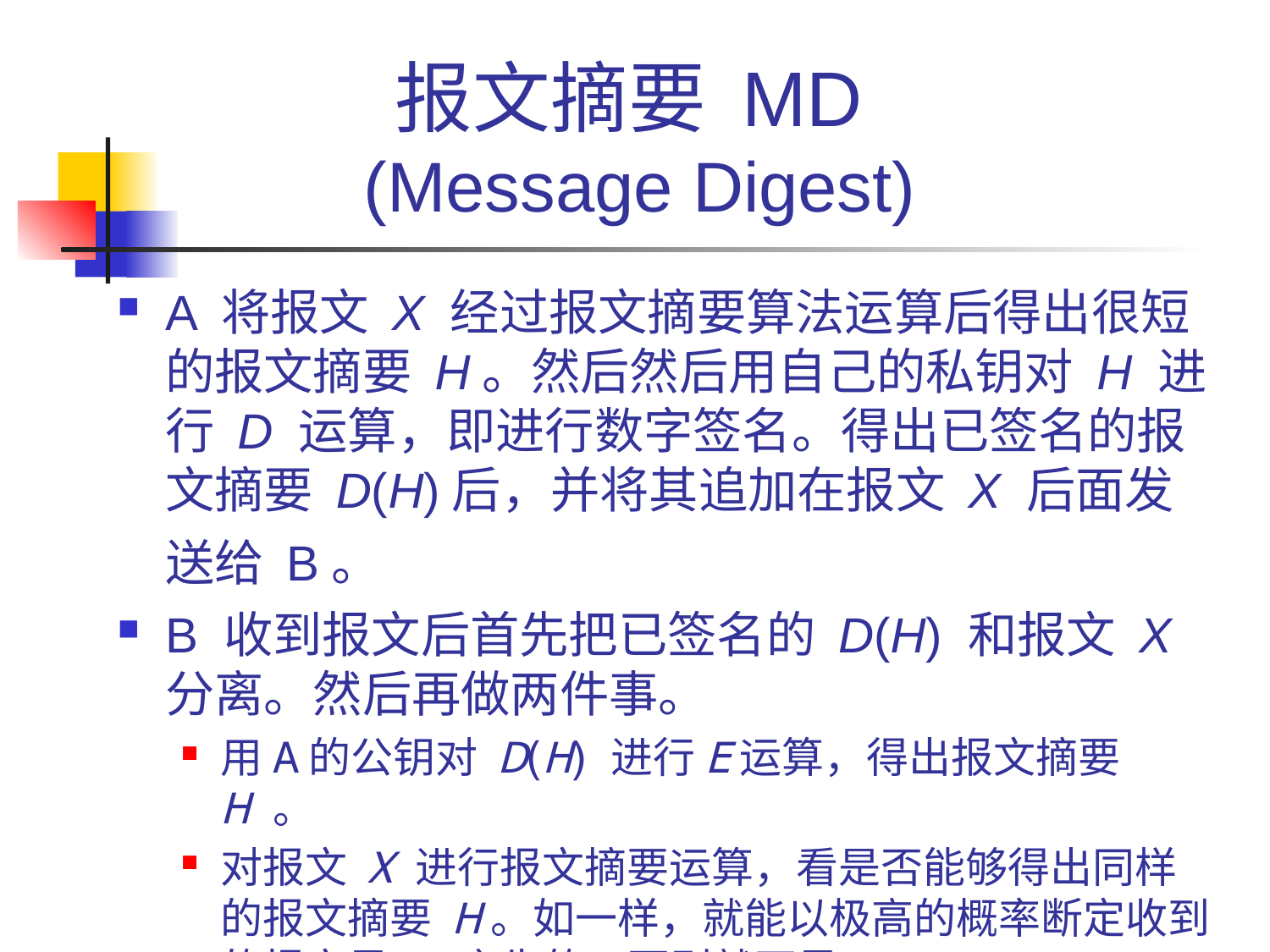

# 报文摘要 MD (Message Digest)
A 将报文 X 经过报文摘要算法运算后得出很短的报文摘要 H。然后然后用自己的私钥对 H 进行 D 运算，即进行数字签名。得出已签名的报文摘要 D(H)后，并将其追加在报文 X 后面发送给 B。
B 收到报文后首先把已签名的 D(H) 和报文 X 分离。然后再做两件事。
用A的公钥对 D(H) 进行E运算，得出报文摘要 H 。
对报文 X 进行报文摘要运算，看是否能够得出同样的报文摘要 H。如一样，就能以极高的概率断定收到的报文是 A 产生的。否则就不是。